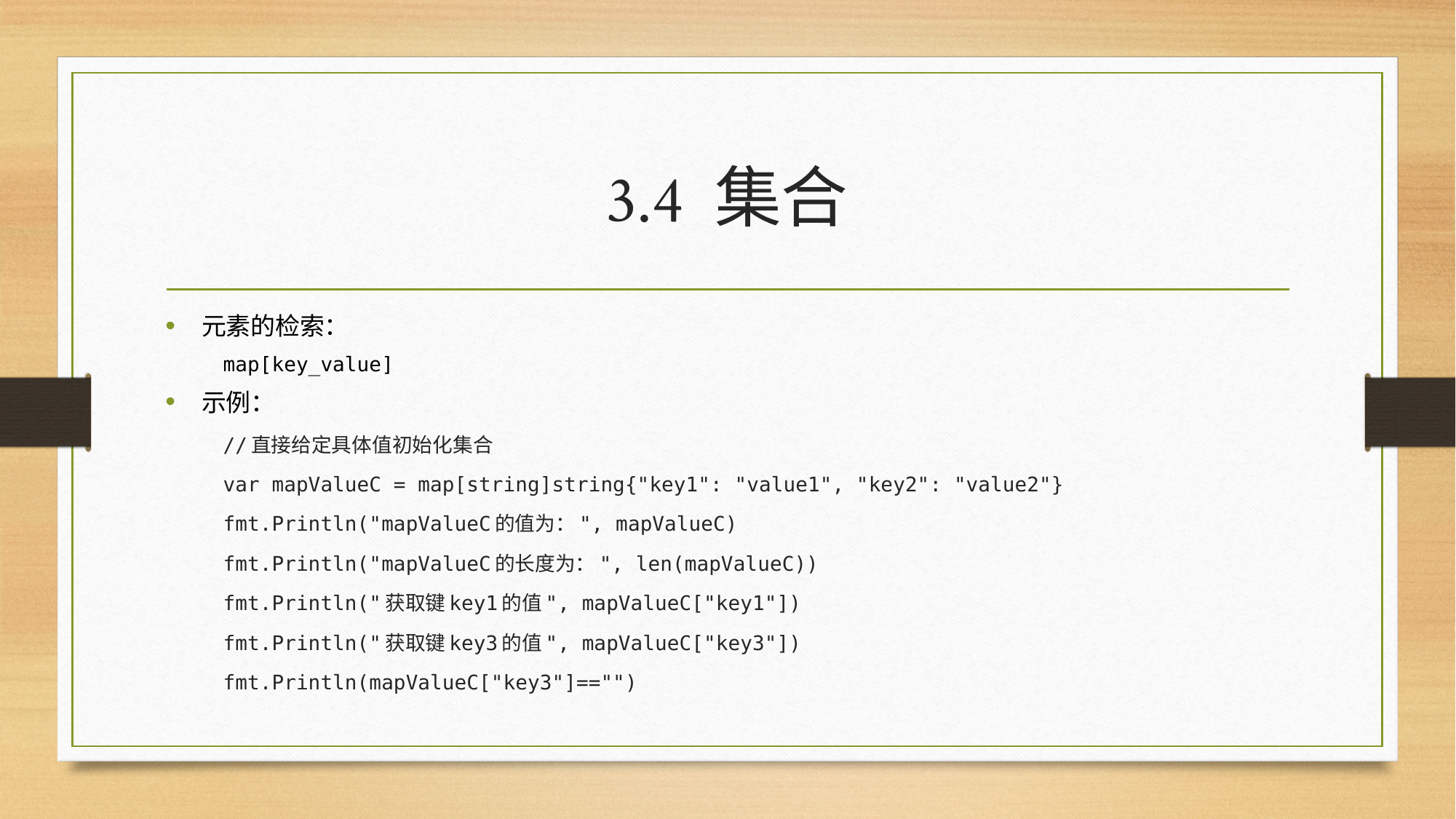

# 3.4 集合
元素的检索：
map[key_value]
示例：
//直接给定具体值初始化集合
var mapValueC = map[string]string{"key1": "value1", "key2": "value2"}
fmt.Println("mapValueC的值为：", mapValueC)
fmt.Println("mapValueC的长度为：", len(mapValueC))
fmt.Println("获取键key1的值", mapValueC["key1"])
fmt.Println("获取键key3的值", mapValueC["key3"])
fmt.Println(mapValueC["key3"]=="")